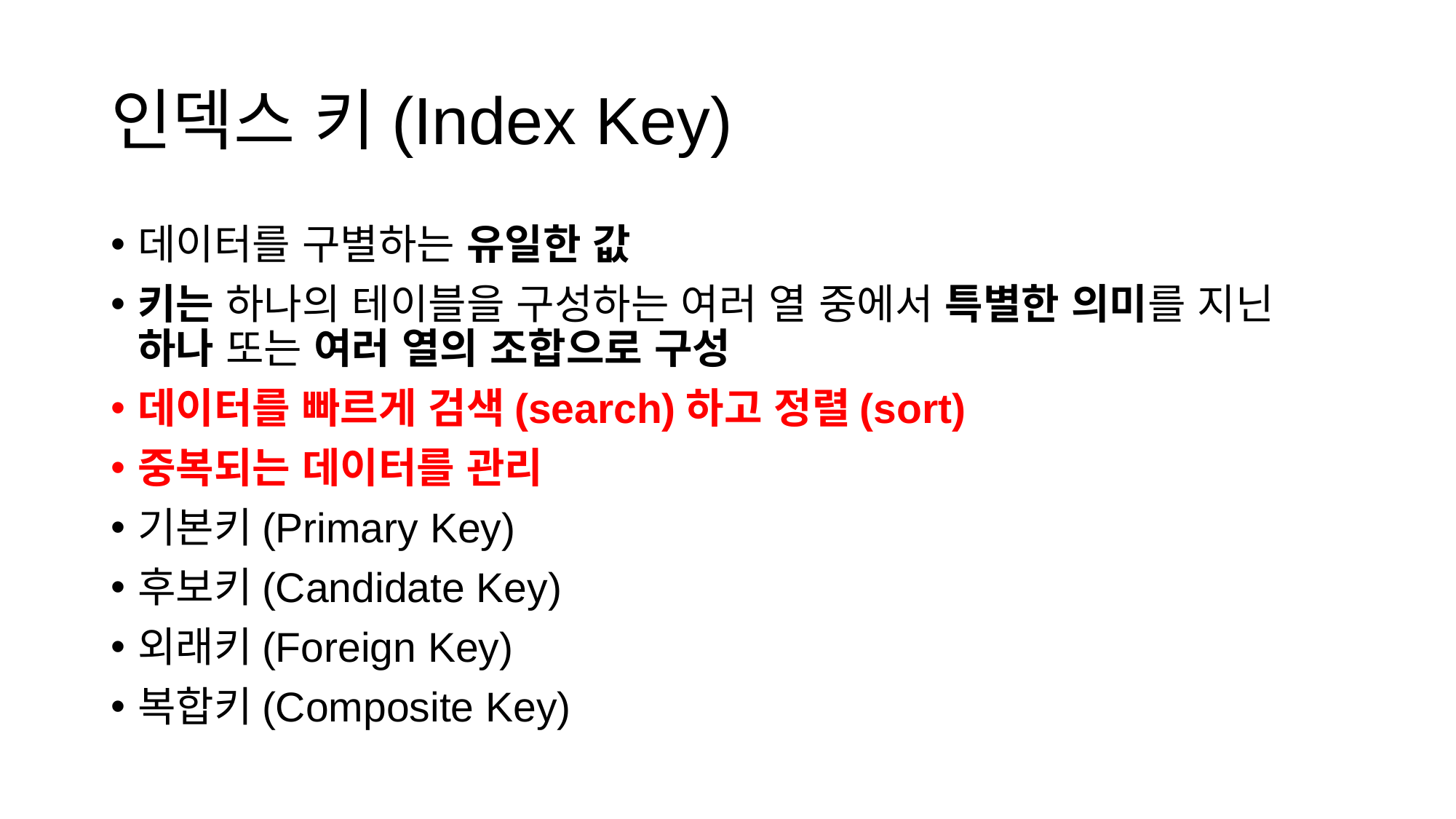

# 인덱스 키(Index Key)
데이터를 구별하는 유일한 값
키는 하나의 테이블을 구성하는 여러 열 중에서 특별한 의미를 지닌 하나 또는 여러 열의 조합으로 구성
데이터를 빠르게 검색(search)하고 정렬(sort)
중복되는 데이터를 관리
기본키(Primary Key)
후보키(Candidate Key)
외래키(Foreign Key)
복합키(Composite Key)